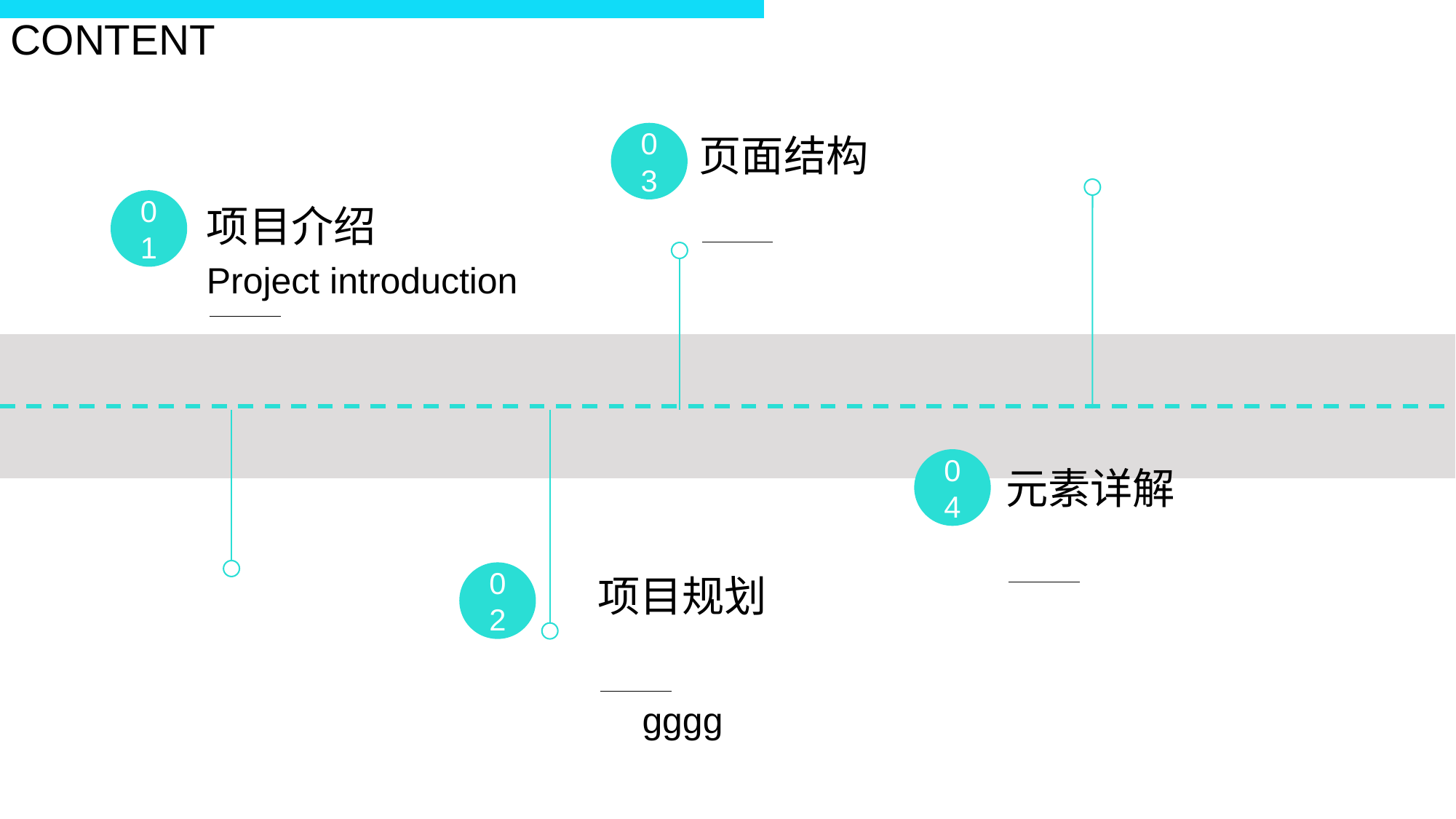

CONTENT
03
页面结构

01
项目介绍
Project introduction

04
元素详解
02
项目规划
 gggg